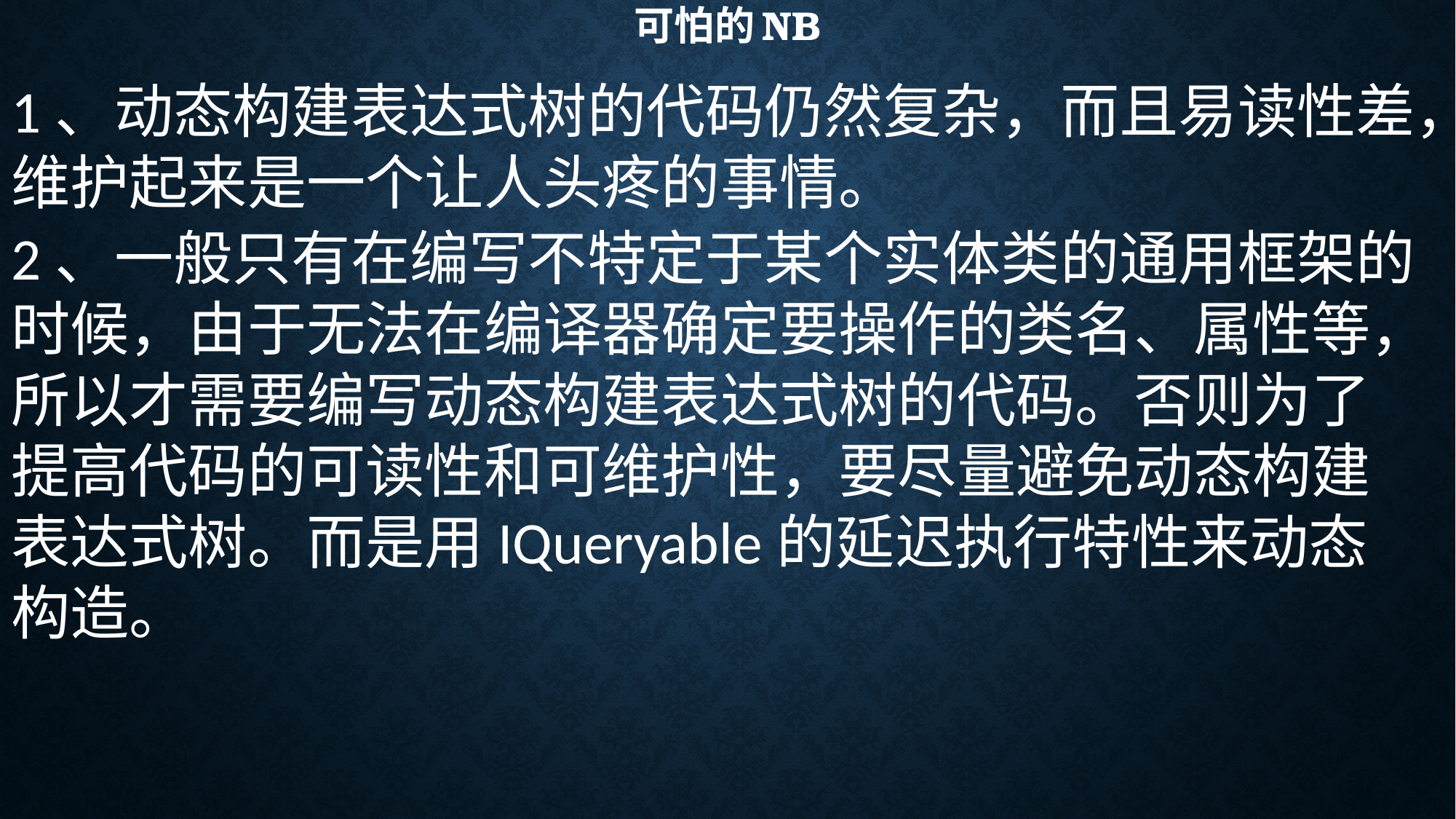

# 可怕的NB
1、动态构建表达式树的代码仍然复杂，而且易读性差，维护起来是一个让人头疼的事情。
2、一般只有在编写不特定于某个实体类的通用框架的时候，由于无法在编译器确定要操作的类名、属性等，所以才需要编写动态构建表达式树的代码。否则为了提高代码的可读性和可维护性，要尽量避免动态构建表达式树。而是用IQueryable的延迟执行特性来动态构造。